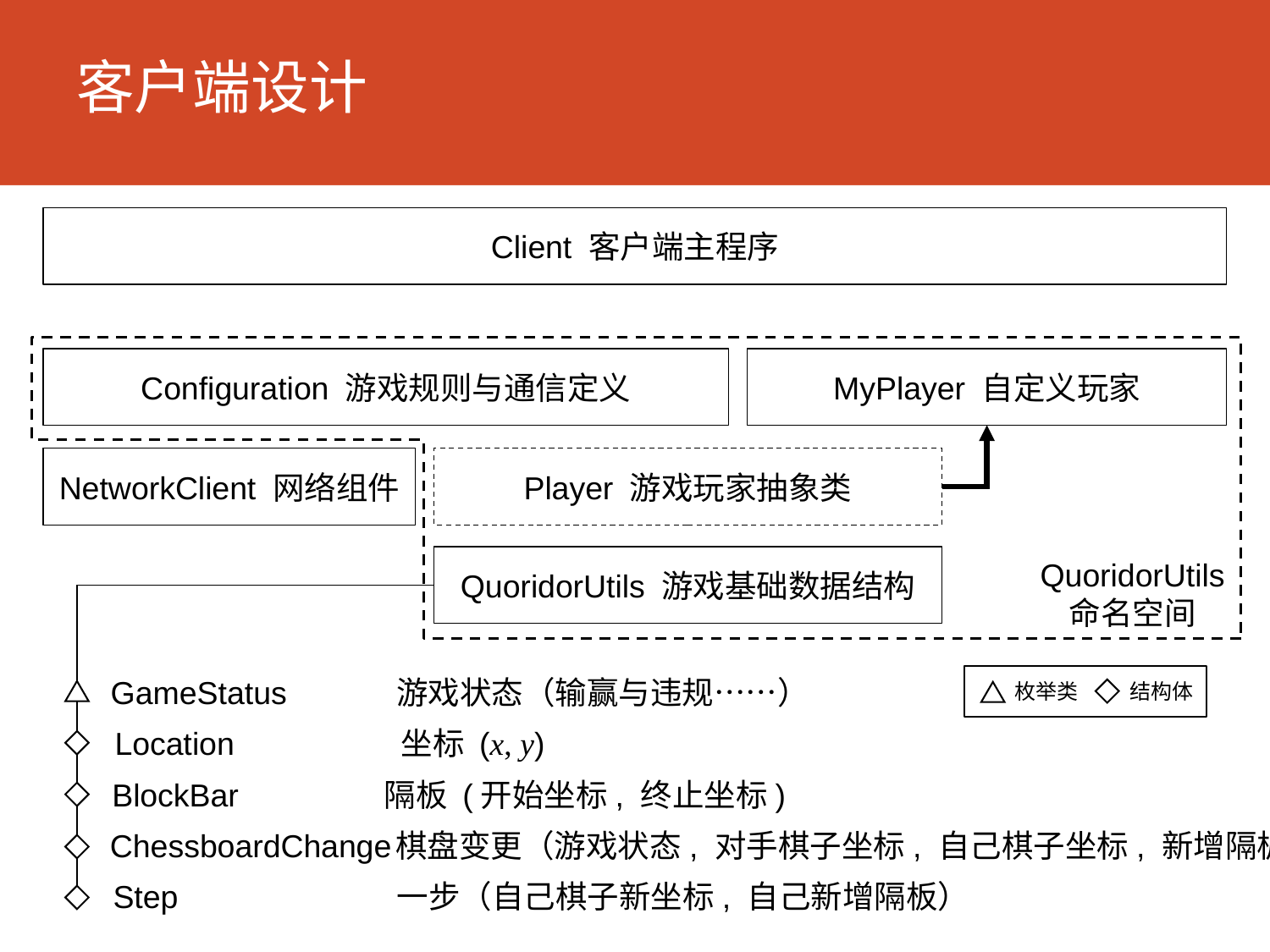

# 客户端设计
Client 客户端主程序

Configuration 游戏规则与通信定义
MyPlayer 自定义玩家
NetworkClient 网络组件
Player 游戏玩家抽象类
QuoridorUtils 游戏基础数据结构
QuoridorUtils
命名空间

枚举类
结构体

GameStatus
游戏状态（输赢与违规……）

Location
坐标 (x, y)

BlockBar
隔板 (开始坐标, 终止坐标)

ChessboardChange
棋盘变更（游戏状态, 对手棋子坐标, 自己棋子坐标, 新增隔板）

Step
一步（自己棋子新坐标, 自己新增隔板）